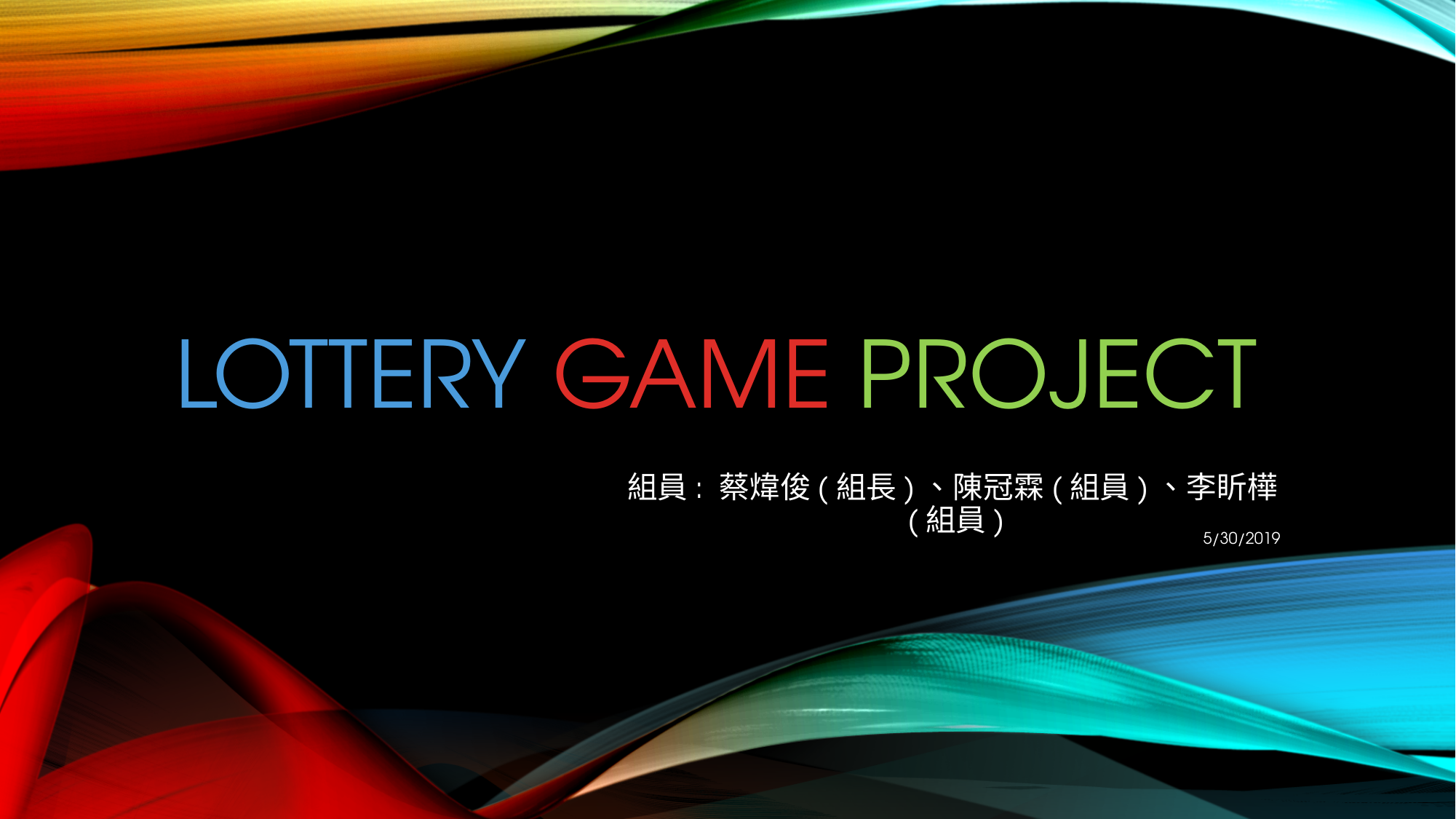

# Lottery game project
組員: 蔡煒俊(組長)、陳冠霖(組員)、李盺樺(組員)
5/30/2019